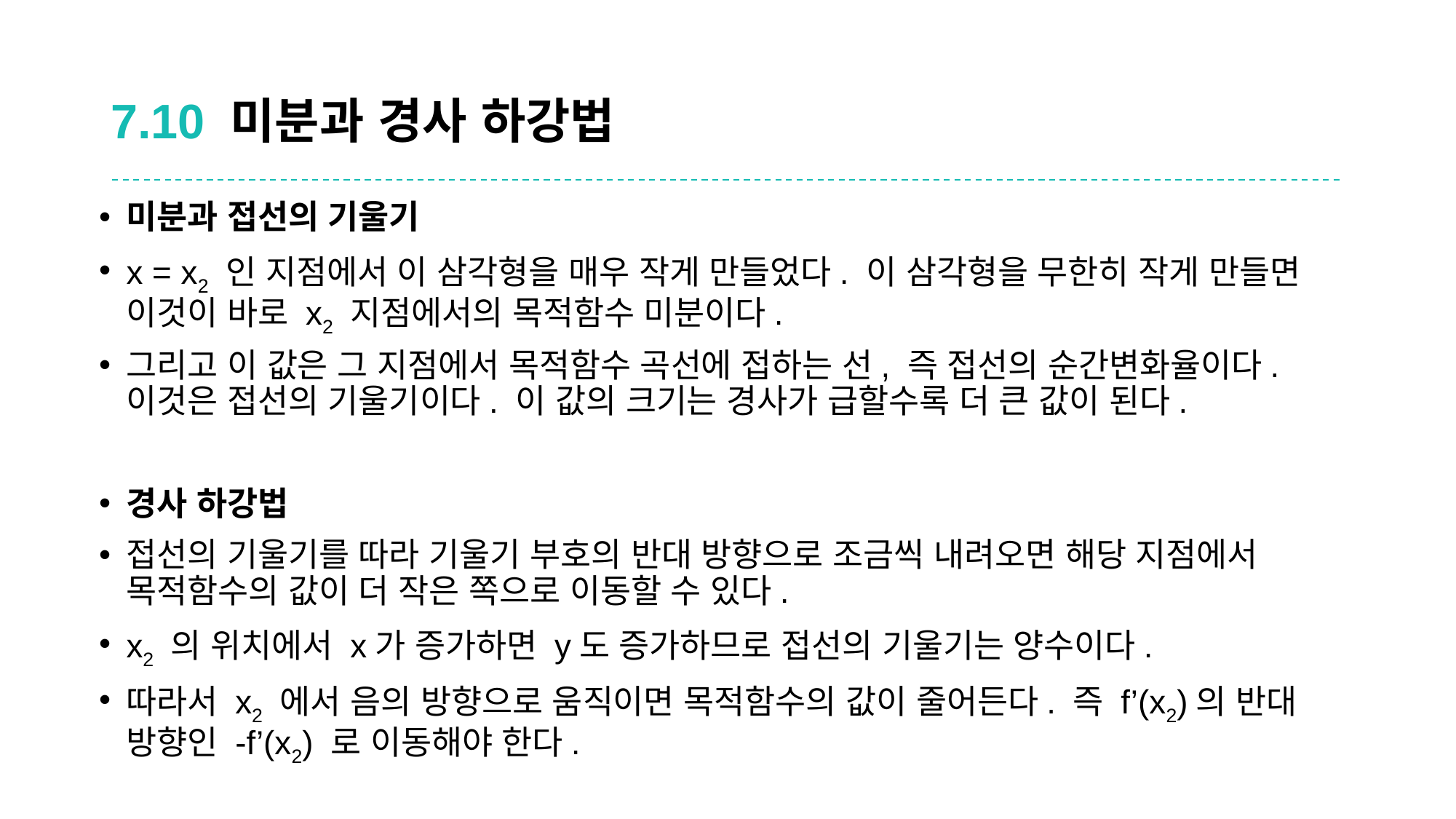

# 7.10 미분과 경사 하강법
미분과 접선의 기울기
x = x2 인 지점에서 이 삼각형을 매우 작게 만들었다. 이 삼각형을 무한히 작게 만들면 이것이 바로 x2 지점에서의 목적함수 미분이다.
그리고 이 값은 그 지점에서 목적함수 곡선에 접하는 선, 즉 접선의 순간변화율이다. 이것은 접선의 기울기이다. 이 값의 크기는 경사가 급할수록 더 큰 값이 된다.

경사 하강법
접선의 기울기를 따라 기울기 부호의 반대 방향으로 조금씩 내려오면 해당 지점에서 목적함수의 값이 더 작은 쪽으로 이동할 수 있다.
x2 의 위치에서 x가 증가하면 y도 증가하므로 접선의 기울기는 양수이다.
따라서 x2 에서 음의 방향으로 움직이면 목적함수의 값이 줄어든다. 즉 f’(x2)의 반대 방향인 -f’(x2) 로 이동해야 한다.